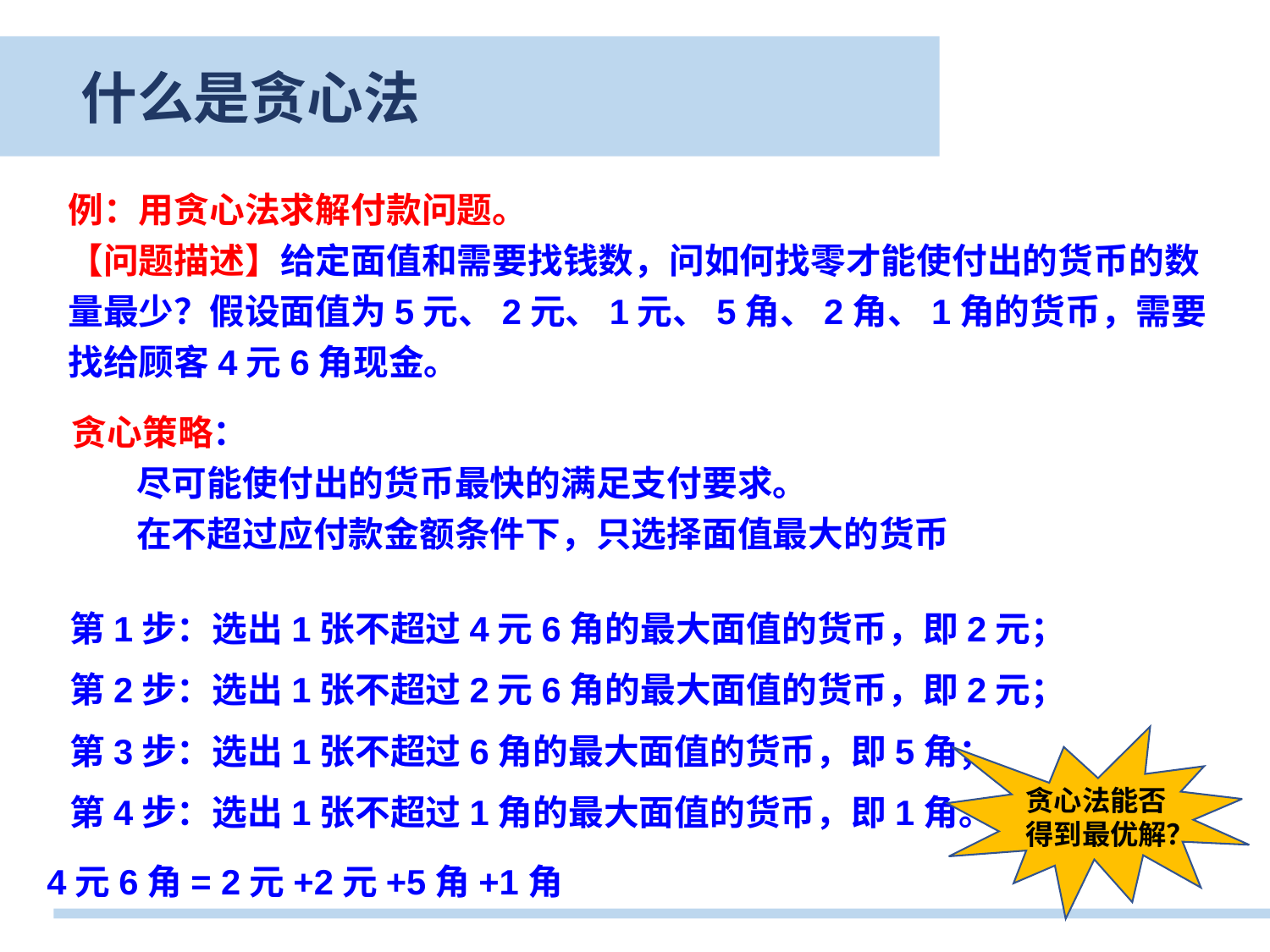

找零钱问题
什么是贪心法
例：用贪心法求解付款问题。
【问题描述】给定面值和需要找钱数，问如何找零才能使付出的货币的数量最少？假设面值为5元、2元、1元、5角、2角、1角的货币，需要找给顾客4元6角现金。
贪心策略：
       尽可能使付出的货币最快的满足支付要求。
       在不超过应付款金额条件下，只选择面值最大的货币

第1步：选出1张不超过4元6角的最大面值的货币，即2元；
第2步：选出1张不超过2元6角的最大面值的货币，即2元；
第3步：选出1张不超过6角的最大面值的货币，即5角；
第4步：选出1张不超过1角的最大面值的货币，即1角。
贪心法能否得到最优解？
4元6角= 2元+2元+5角+1角